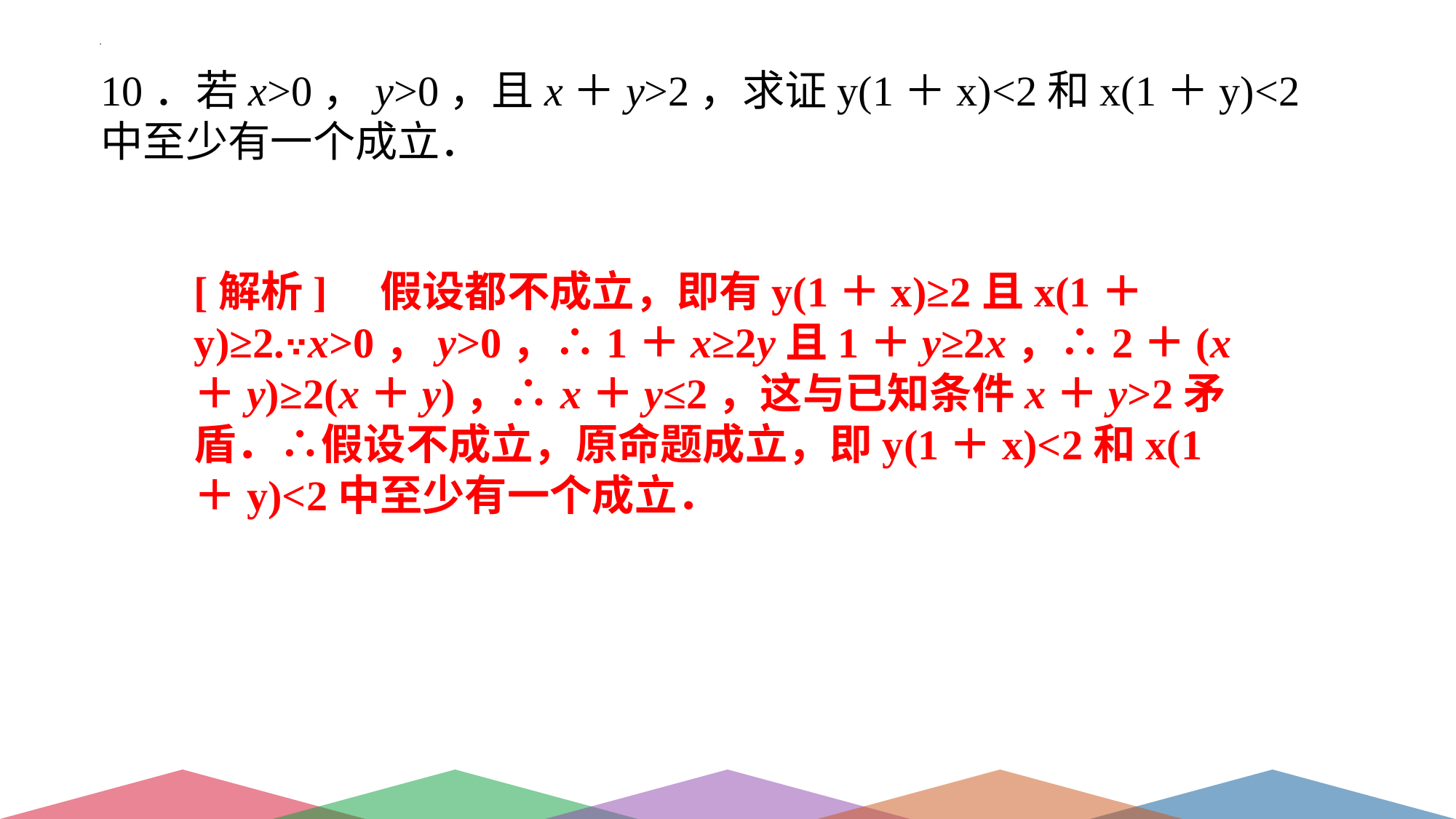

10．若x>0，y>0，且x＋y>2，求证y(1＋x)<2和x(1＋y)<2中至少有一个成立．

[解析]　假设都不成立，即有y(1＋x)≥2且x(1＋y)≥2.∵x>0，y>0，∴1＋x≥2y且1＋y≥2x，∴2＋(x＋y)≥2(x＋y)，∴x＋y≤2，这与已知条件x＋y>2矛盾．∴假设不成立，原命题成立，即y(1＋x)<2和x(1＋y)<2中至少有一个成立．